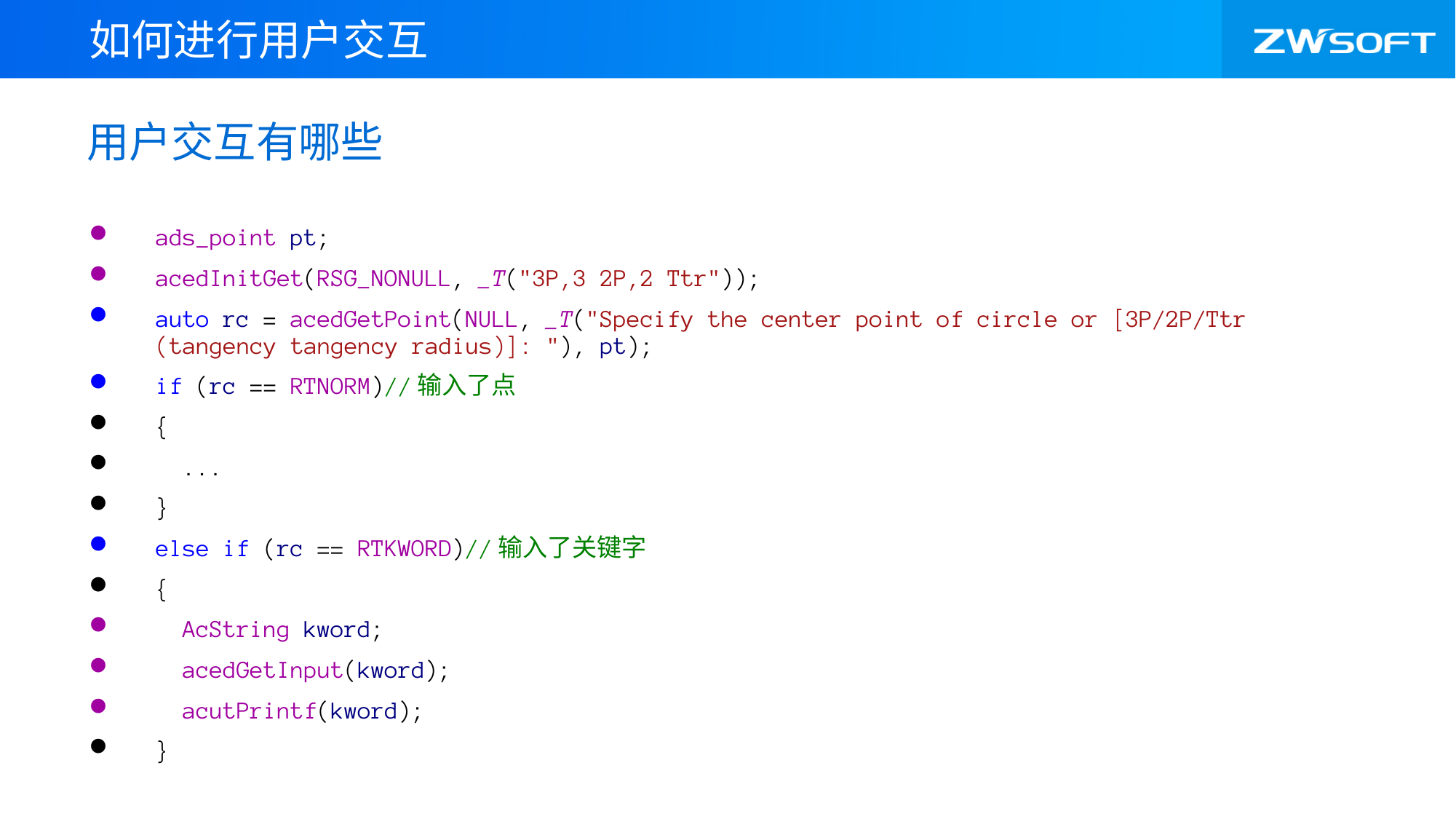

如何进行用户交互
# 用户交互有哪些
ads_point pt;
acedInitGet(RSG_NONULL, _T("3P,3 2P,2 Ttr"));
auto rc = acedGetPoint(NULL, _T("Specify the center point of circle or [3P/2P/Ttr (tangency tangency radius)]: "), pt);
if (rc == RTNORM)//输入了点
{
  ...
}
else if (rc == RTKWORD)//输入了关键字
{
  AcString kword;
  acedGetInput(kword);
  acutPrintf(kword);
}